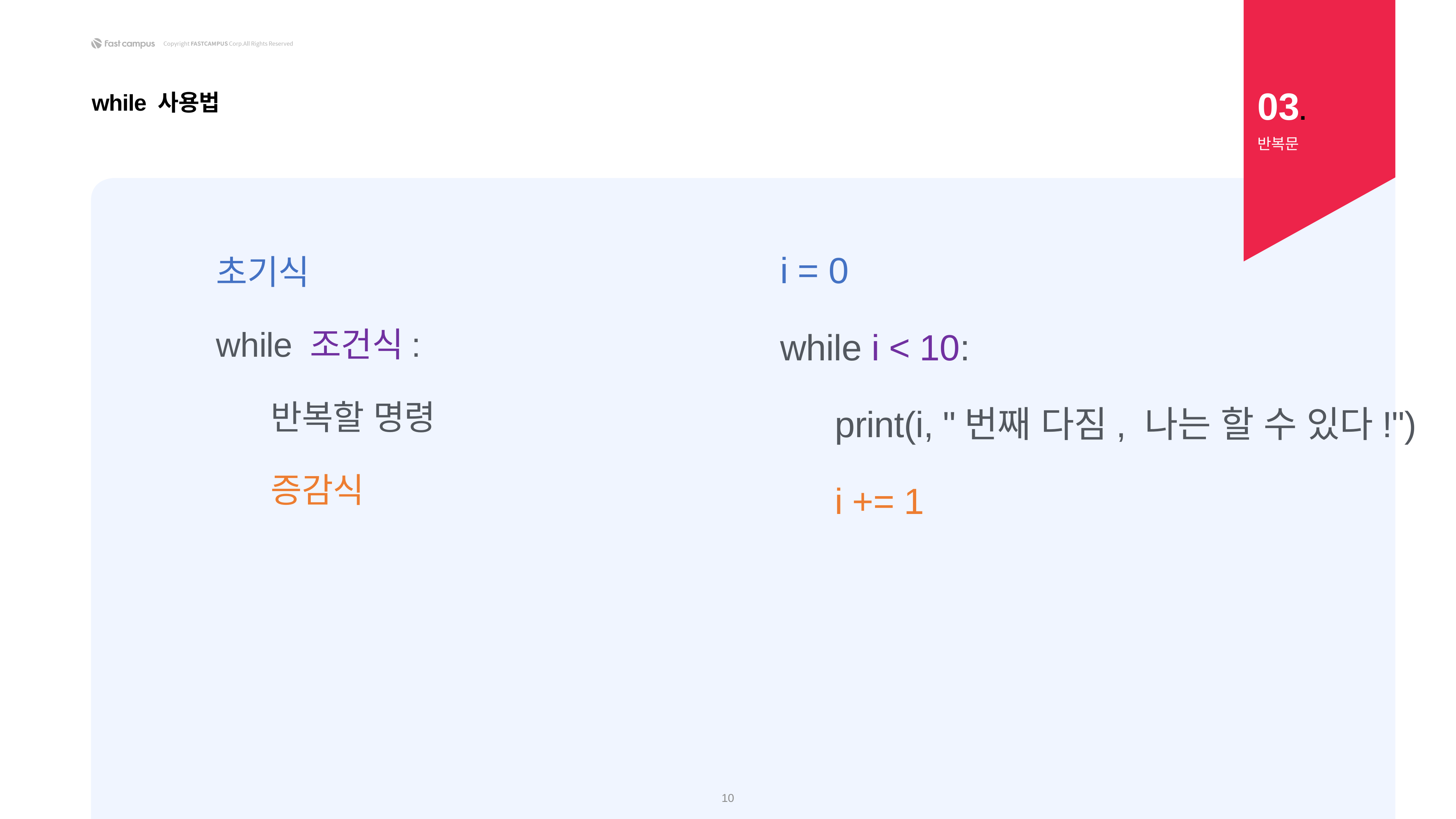

03.
while 사용법
반복문
i = 0
while i < 10:
	print(i, "번째 다짐, 나는 할 수 있다!")
	i += 1
초기식
while 조건식:
	반복할 명령
	증감식
10